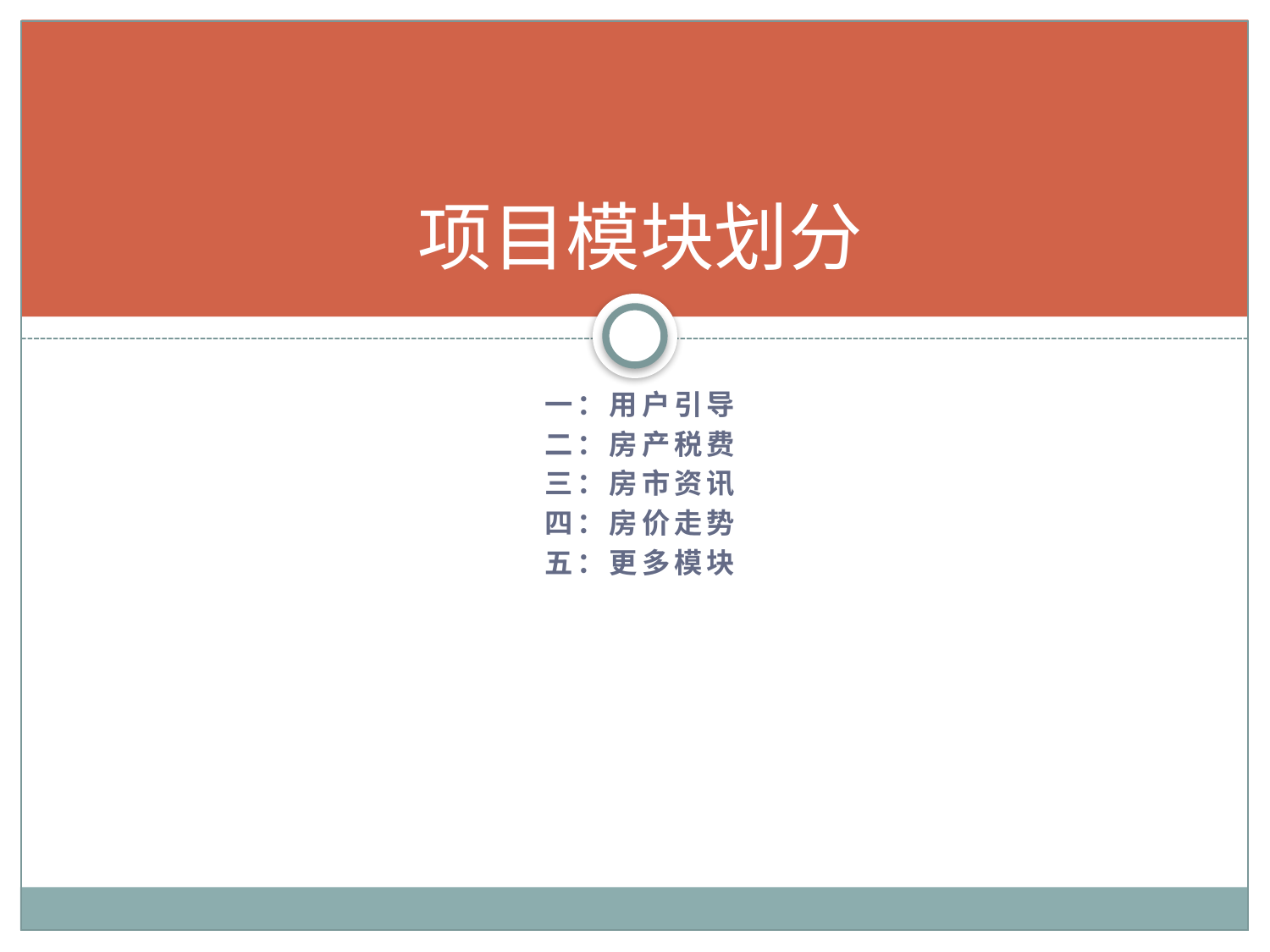

# 项目模块划分
一：用户引导
二：房产税费
三：房市资讯
四：房价走势
五：更多模块